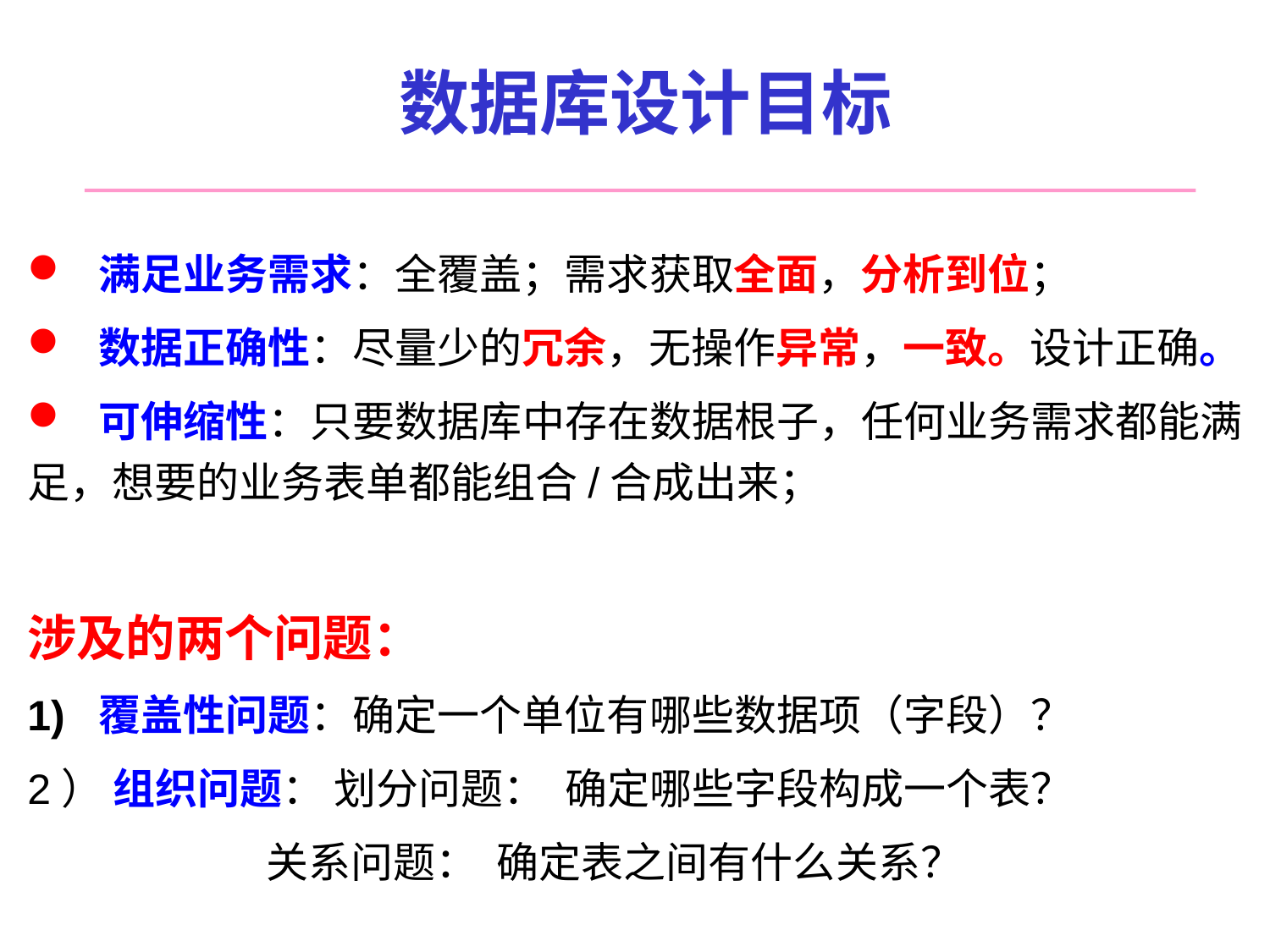

# 数据库设计目标
  满足业务需求：全覆盖；需求获取全面，分析到位；
  数据正确性：尽量少的冗余，无操作异常，一致。设计正确。
  可伸缩性：只要数据库中存在数据根子，任何业务需求都能满足，想要的业务表单都能组合/合成出来；

涉及的两个问题：
1)  覆盖性问题：确定一个单位有哪些数据项（字段）？
2） 组织问题： 划分问题：  确定哪些字段构成一个表？
                        关系问题：  确定表之间有什么关系？